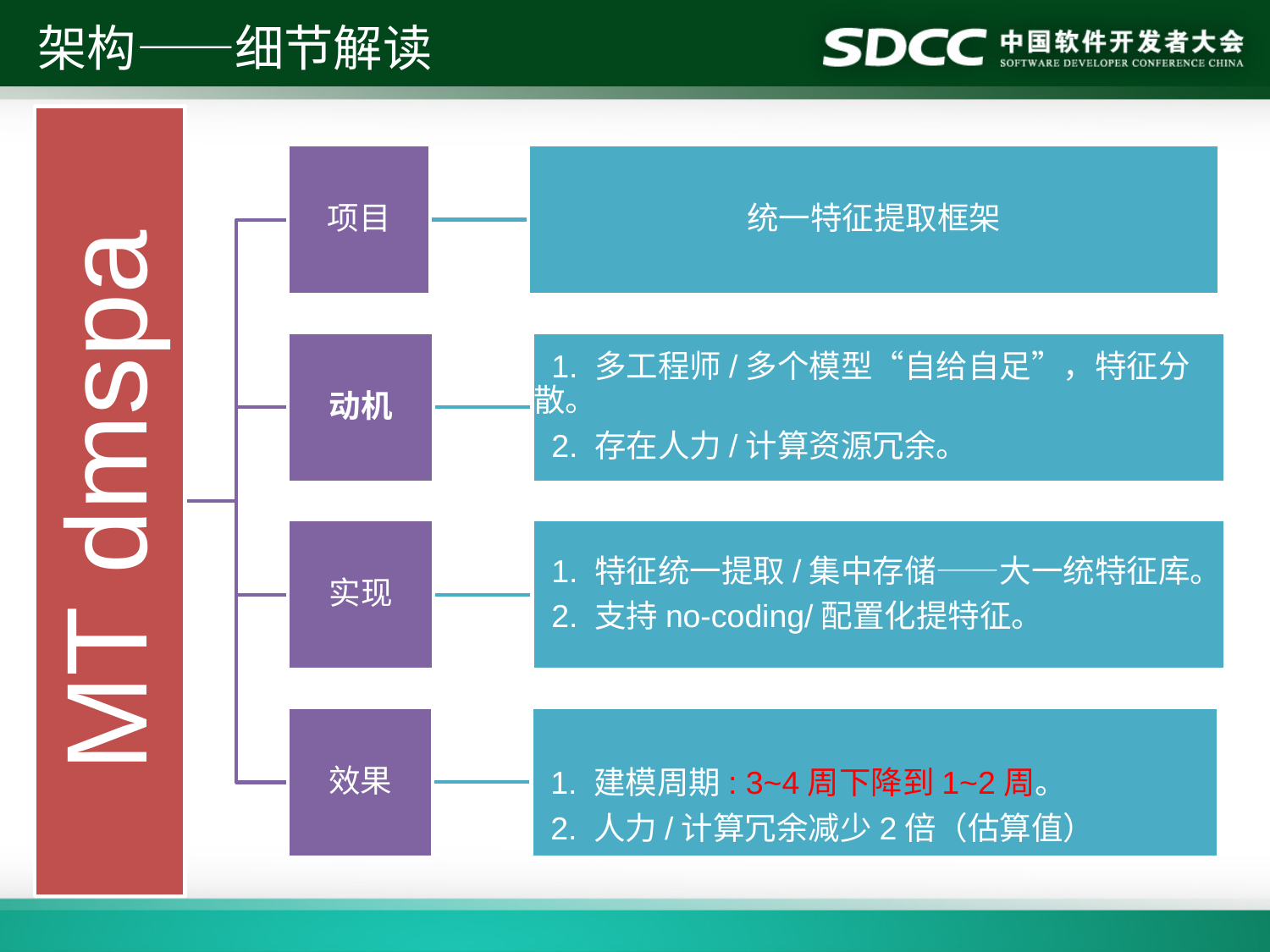

# 架构——细节解读

MT dmspa
项目
统一特征提取框架
动机
  1. 多工程师/多个模型“自给自足”，特征分散。
  2. 存在人力/计算资源冗余。
实现
  1. 特征统一提取/集中存储——大一统特征库。
  2. 支持no-coding/配置化提特征。
效果

  1. 建模周期: 3~4周下降到1~2周。
  2. 人力/计算冗余减少2倍（估算值）